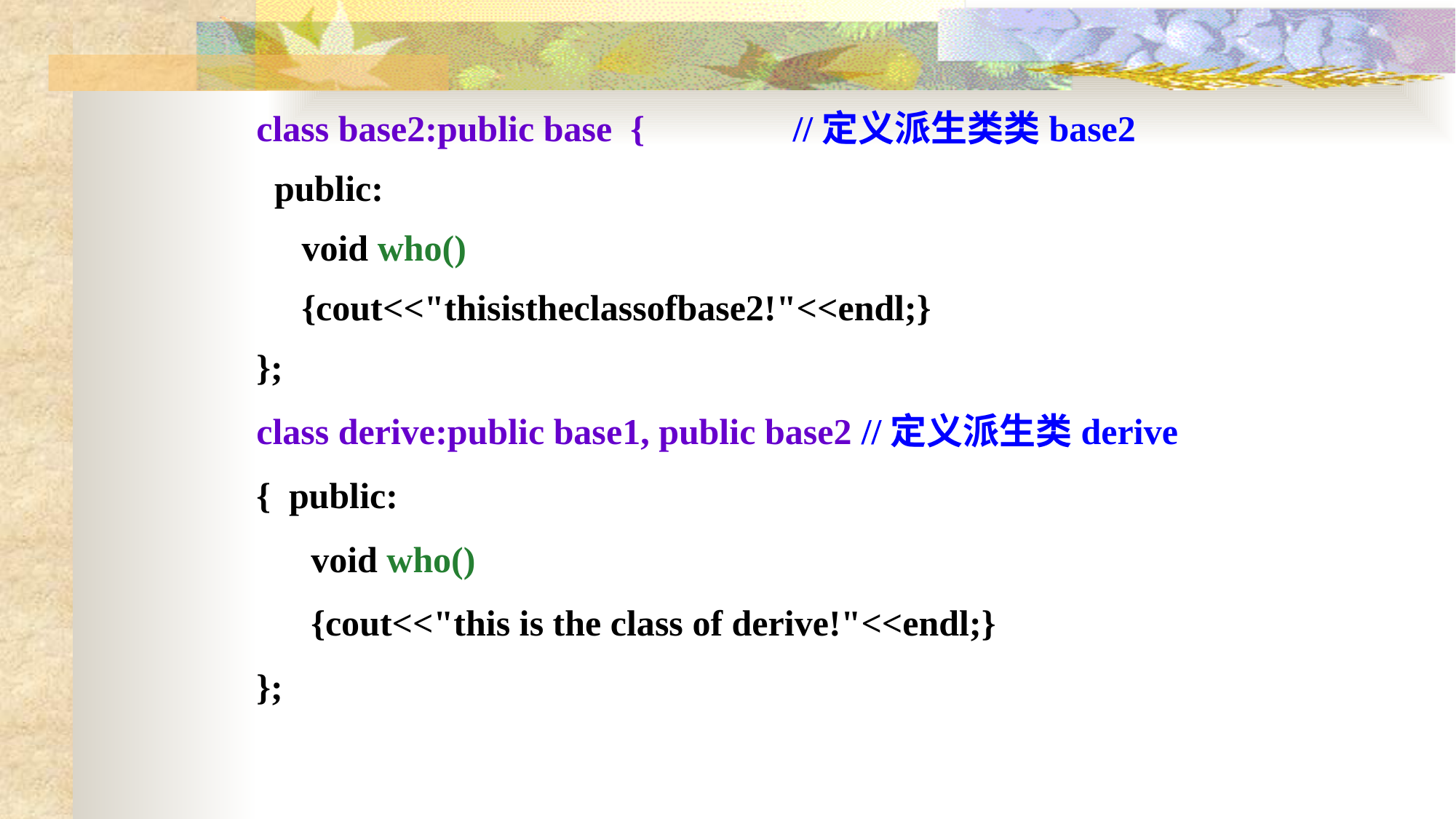

class base2:public base  {	     //定义派生类类base2
  public:
     void who()
     {cout<<"thisistheclassofbase2!"<<endl;}
};
class derive:public base1, public base2 //定义派生类derive
{  public:
      void who()
      {cout<<"this is the class of derive!"<<endl;}
};